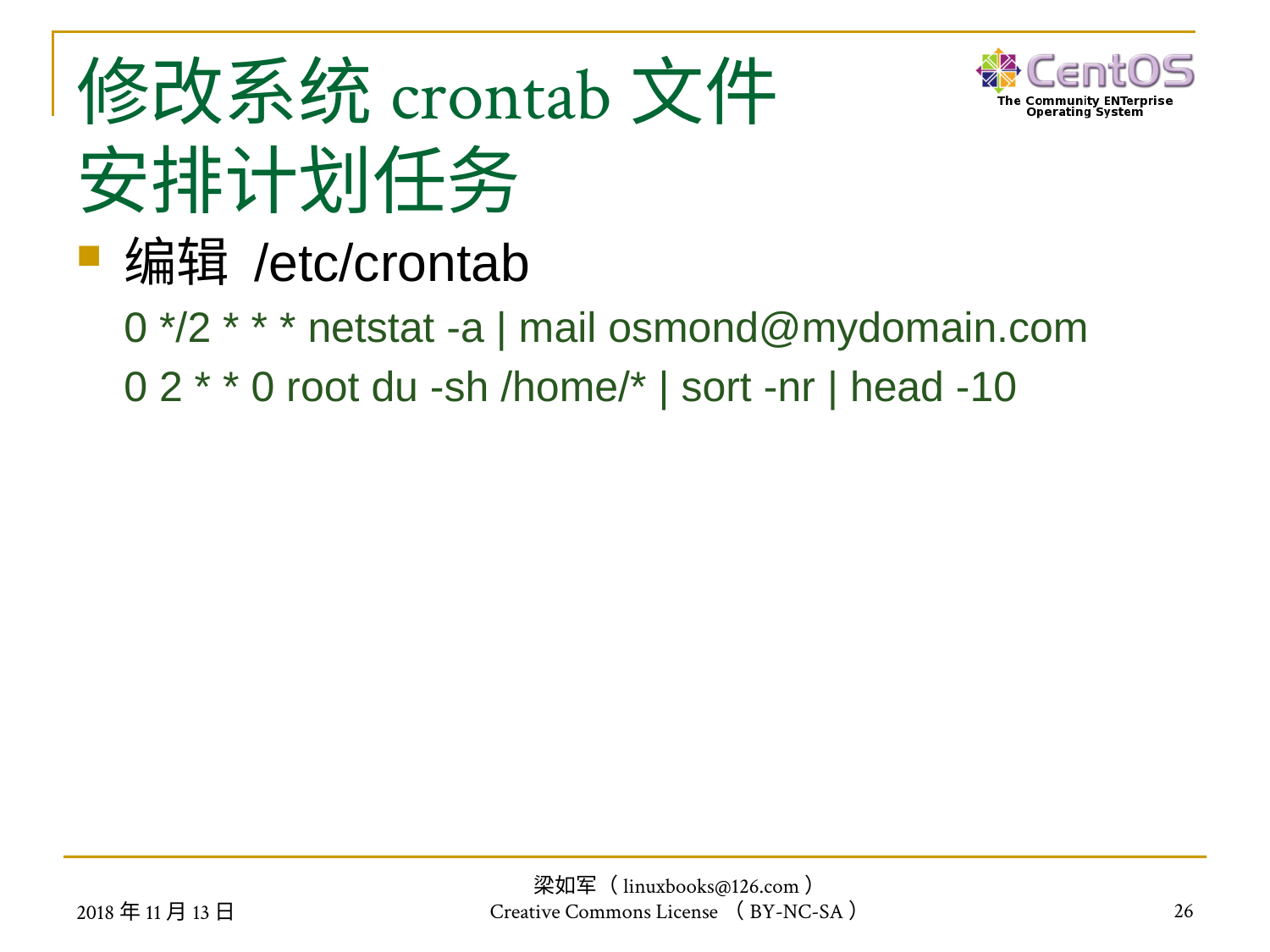

# 修改系统crontab文件 安排计划任务
编辑 /etc/crontab
0 */2 * * * netstat -a | mail osmond@mydomain.com
0 2 * * 0 root du -sh /home/* | sort -nr | head -10

梁如军（linuxbooks@126.com）
Creative Commons License（BY-NC-SA）
2018年11月13日
26